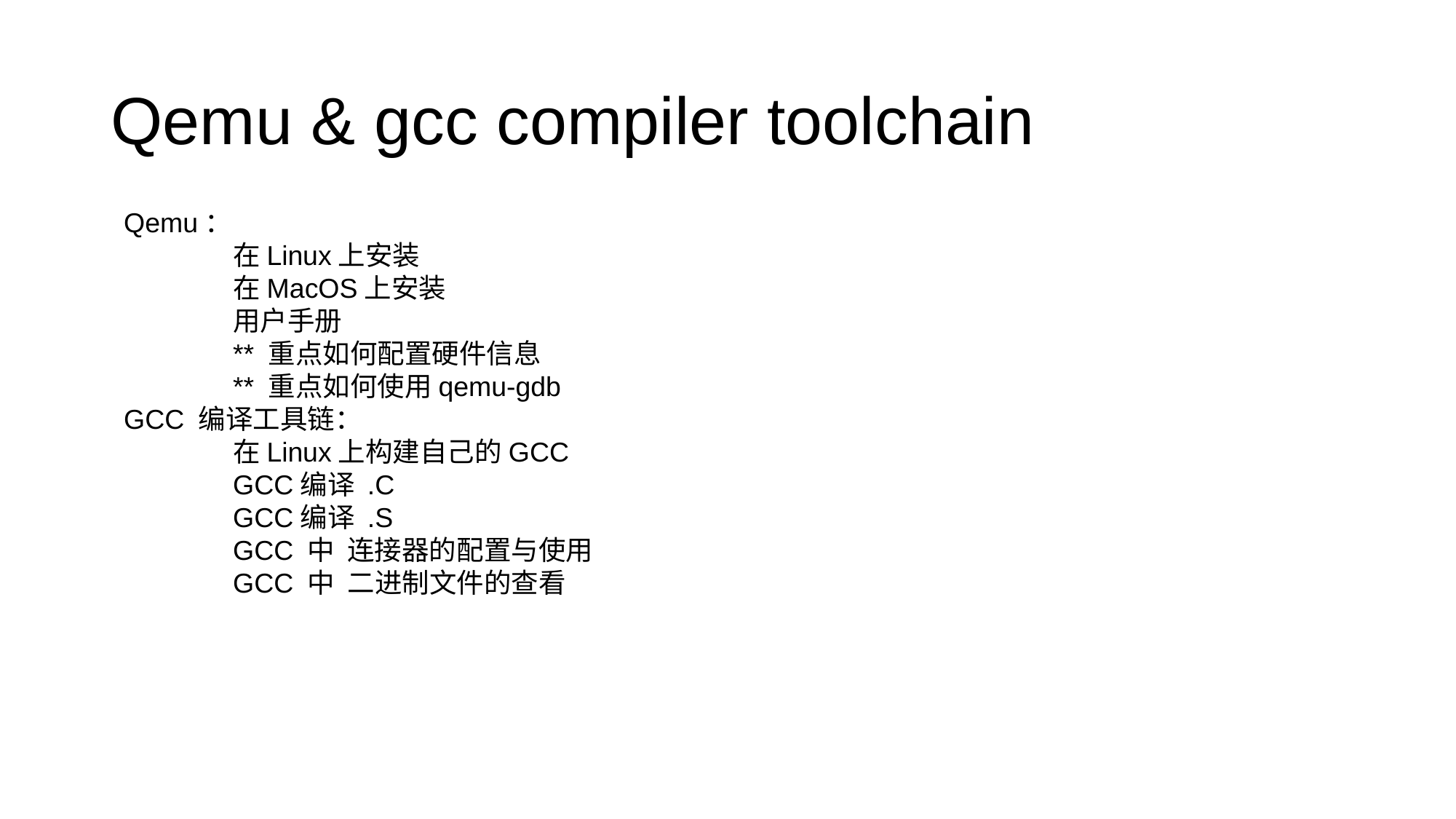

# Qemu & gcc compiler toolchain
Qemu：
	在Linux上安装
	在MacOS上安装
	用户手册
	** 重点如何配置硬件信息
	** 重点如何使用qemu-gdb
GCC 编译工具链：
	在Linux上构建自己的GCC
	GCC编译 .C
	GCC编译 .S
	GCC 中  连接器的配置与使用
	GCC 中  二进制文件的查看